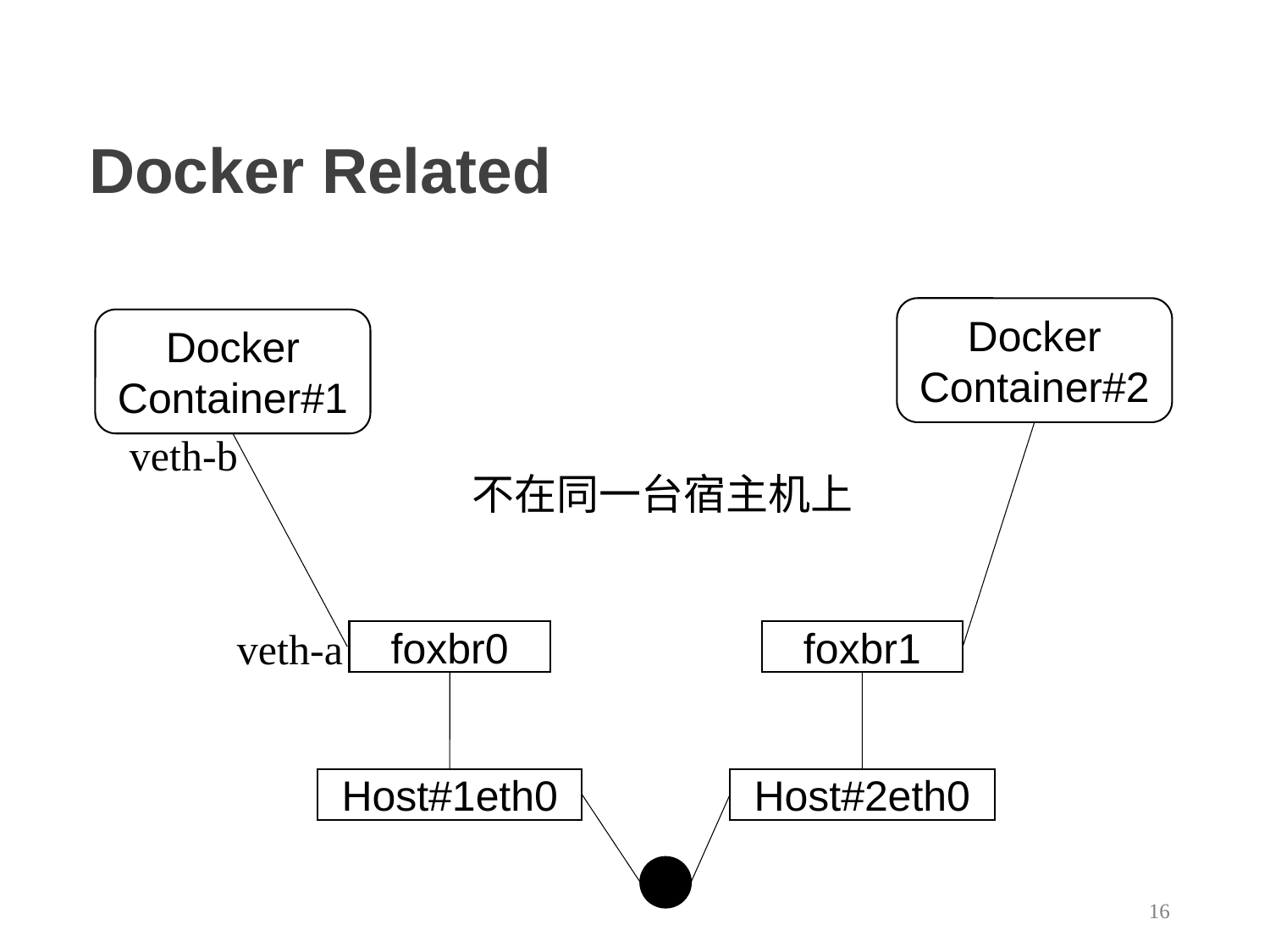

Docker Related
Docker
Container#2
Docker
Container#1
veth-b
不在同一台宿主机上
veth-a
foxbr0
foxbr1
Host#1eth0
Host#2eth0

16